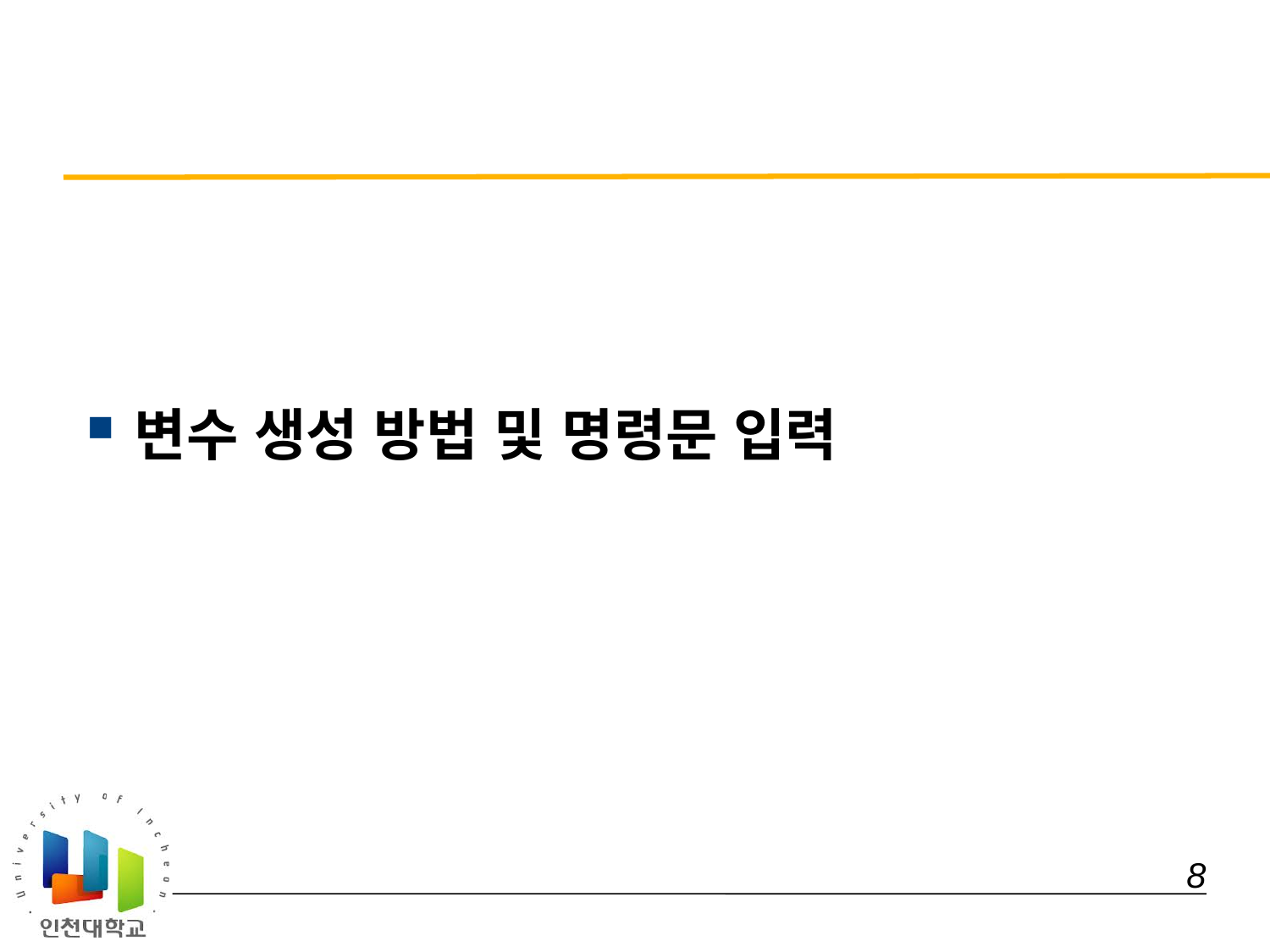

#

변수 생성 방법 및 명령문 입력
 8